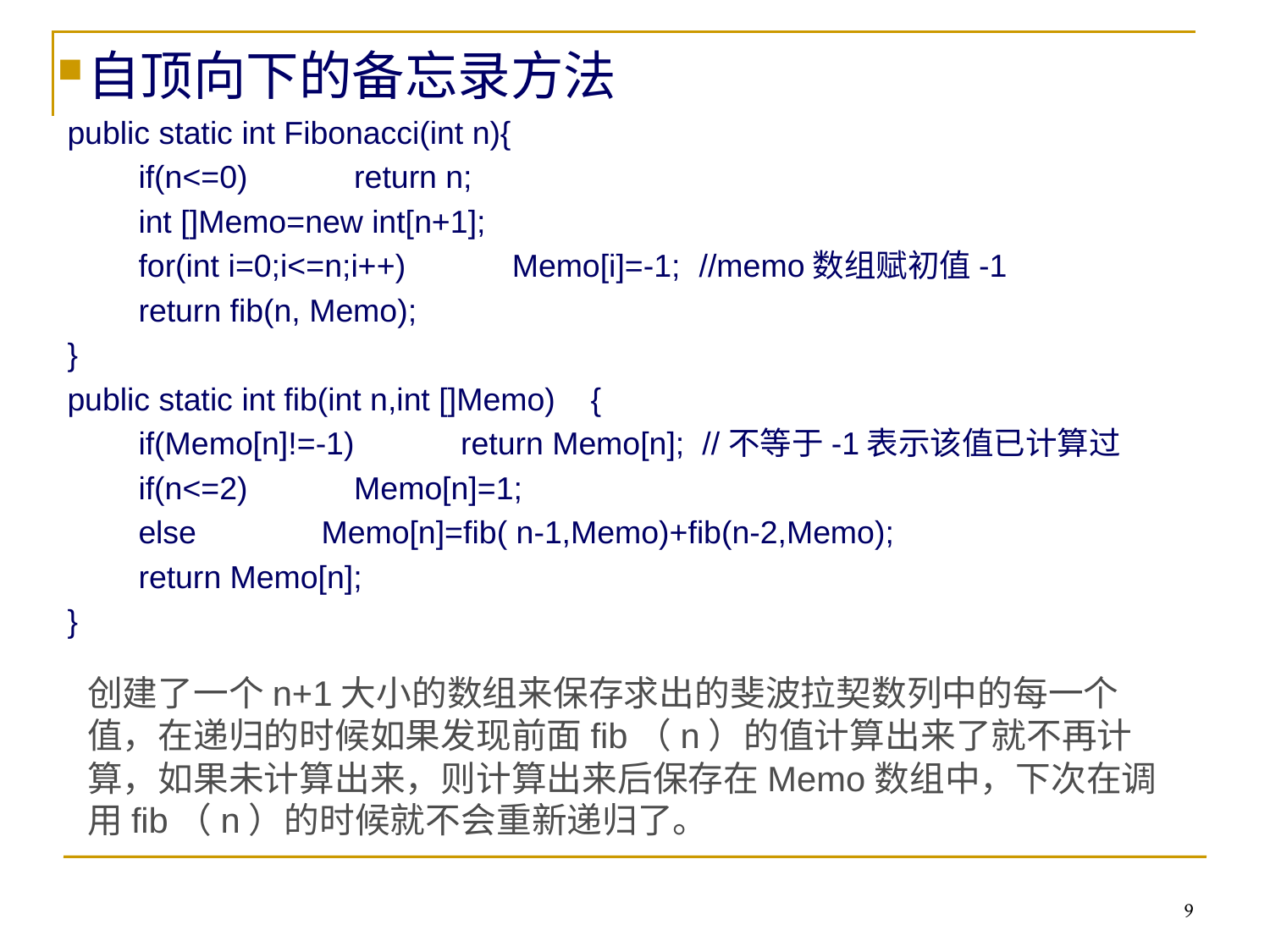

自顶向下的备忘录方法
public static int Fibonacci(int n){
        if(n<=0)            return n;
        int []Memo=new int[n+1];
        for(int i=0;i<=n;i++)            Memo[i]=-1;  //memo数组赋初值-1
        return fib(n, Memo);
}
public static int fib(int n,int []Memo)    {
        if(Memo[n]!=-1)            return Memo[n];  //不等于-1表示该值已计算过
        if(n<=2)            Memo[n]=1;
        else 	Memo[n]=fib( n-1,Memo)+fib(n-2,Memo);
        return Memo[n];
}
创建了一个n+1大小的数组来保存求出的斐波拉契数列中的每一个值，在递归的时候如果发现前面fib（n）的值计算出来了就不再计算，如果未计算出来，则计算出来后保存在Memo数组中，下次在调用fib（n）的时候就不会重新递归了。
9